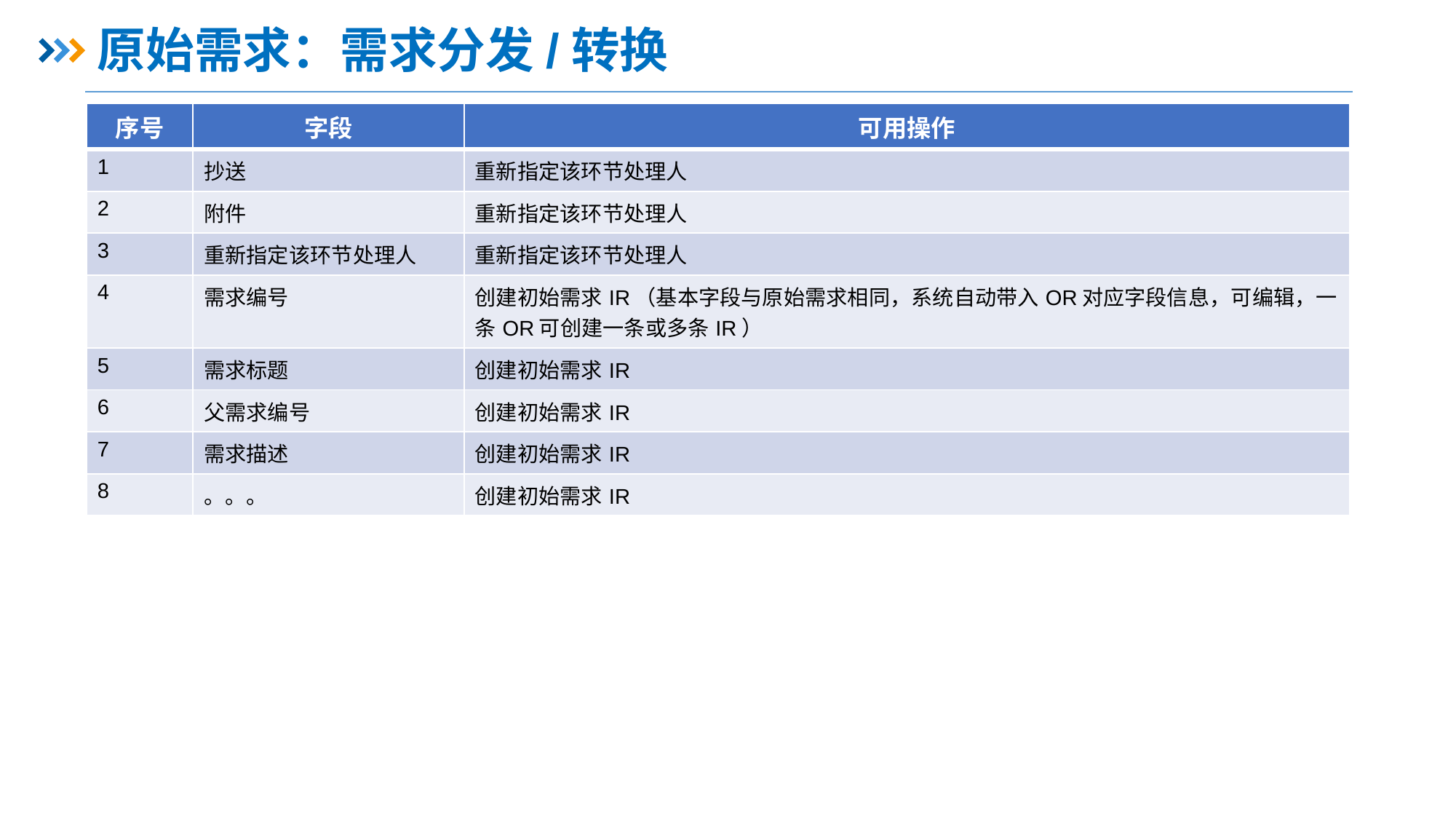

# 原始需求：需求分发/转换
| 序号 | 字段 | 可用操作 |
| --- | --- | --- |
| 1 | 抄送 | 重新指定该环节处理人 |
| 2 | 附件 | 重新指定该环节处理人 |
| 3 | 重新指定该环节处理人 | 重新指定该环节处理人 |
| 4 | 需求编号 | 创建初始需求IR（基本字段与原始需求相同，系统自动带入OR对应字段信息，可编辑，一条OR可创建一条或多条IR） |
| 5 | 需求标题 | 创建初始需求IR |
| 6 | 父需求编号 | 创建初始需求IR |
| 7 | 需求描述 | 创建初始需求IR |
| 8 | 。。。 | 创建初始需求IR |